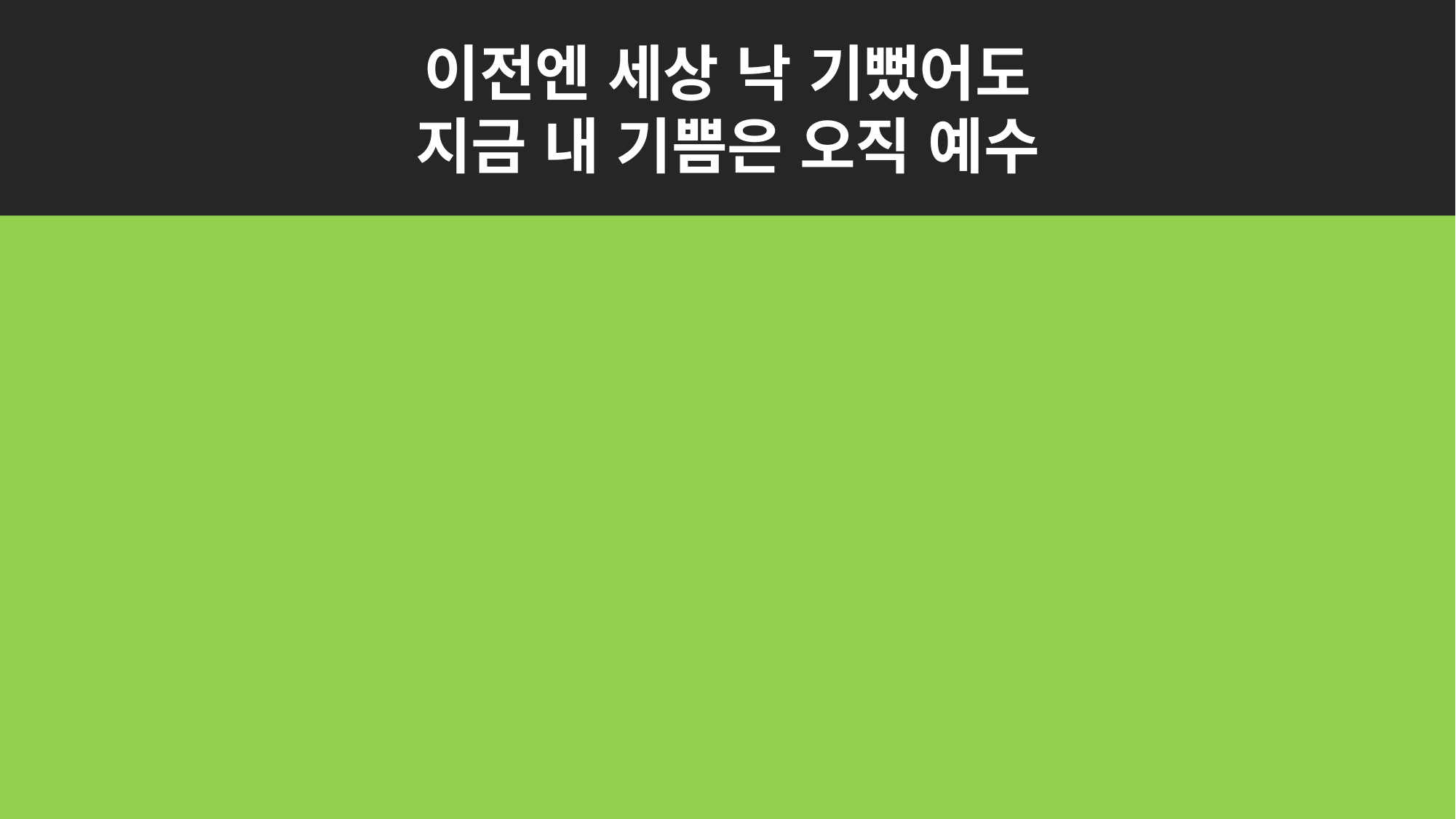

이전엔 세상 낙 기뻤어도
지금 내 기쁨은 오직 예수